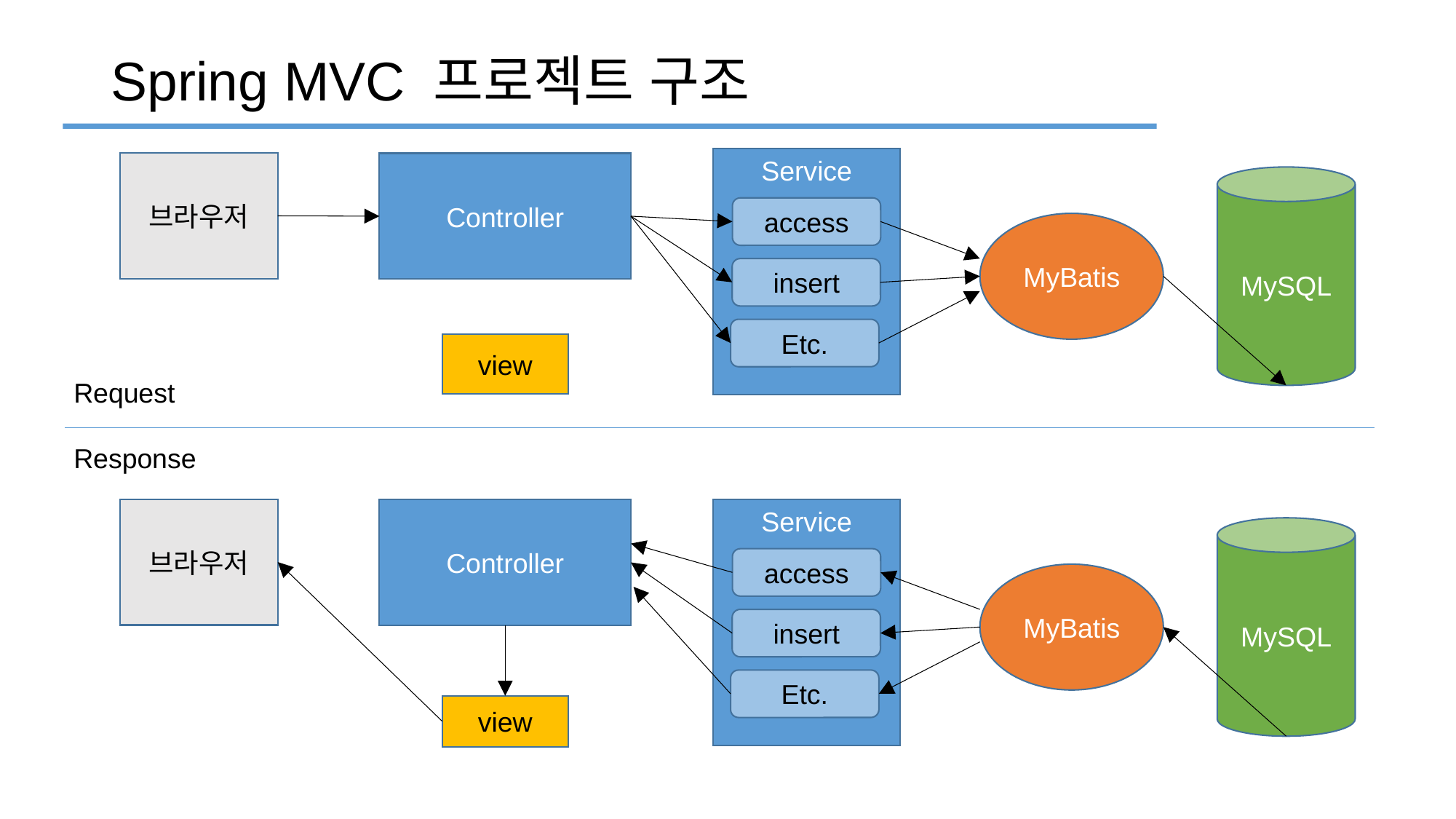

# Spring MVC 프로젝트 구조
Service
브라우저
Controller
MySQL
access
MyBatis
insert
Etc.
view
Request

Response
브라우저
Controller
Service
MySQL
access
MyBatis
insert
Etc.
view